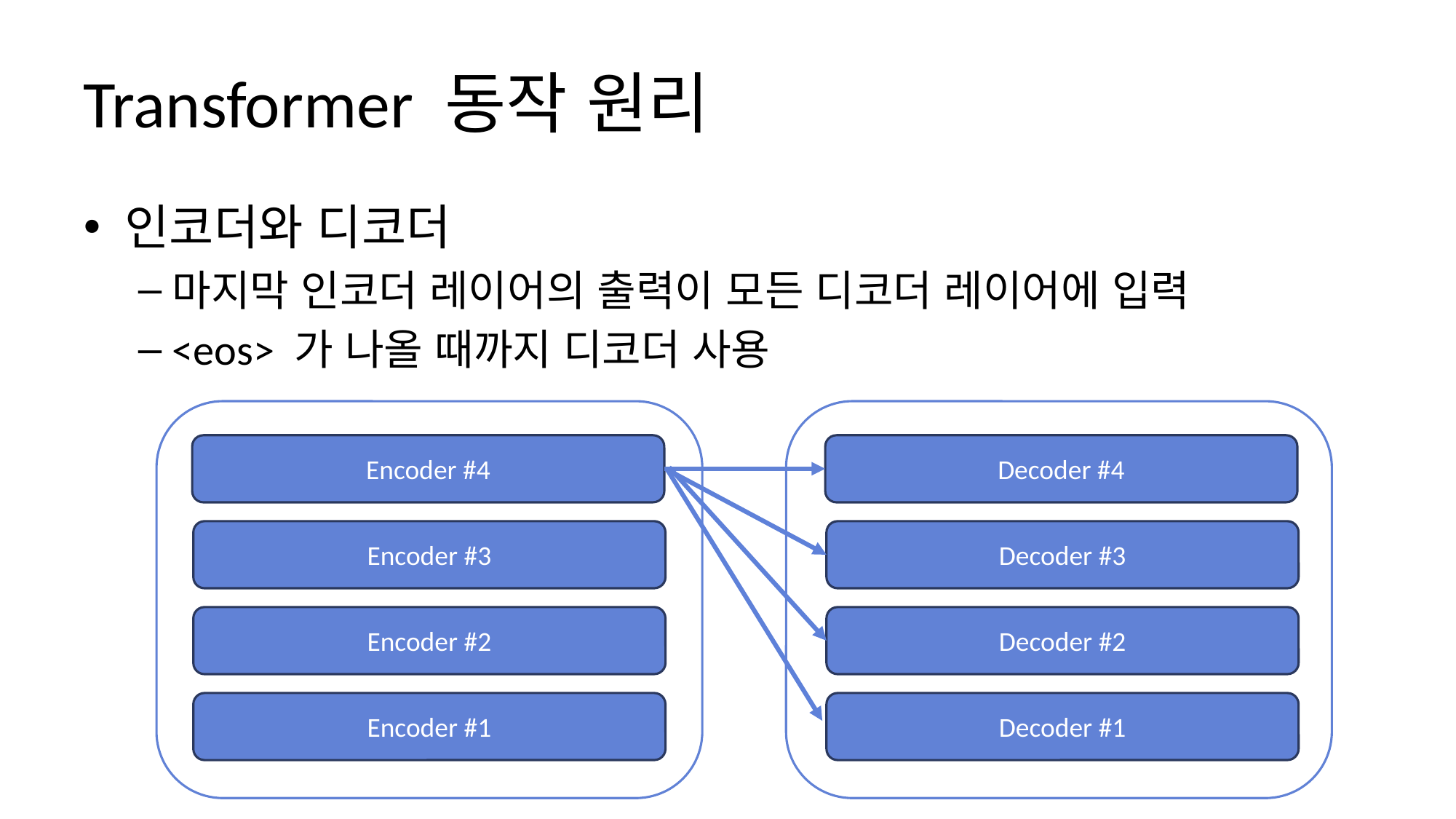

# Transformer 동작 원리
인코더와 디코더
마지막 인코더 레이어의 출력이 모든 디코더 레이어에 입력
<eos> 가 나올 때까지 디코더 사용

Encoder #4
Decoder #4
Encoder #3
Decoder #3
Encoder #2
Decoder #2
Encoder #1
Decoder #1